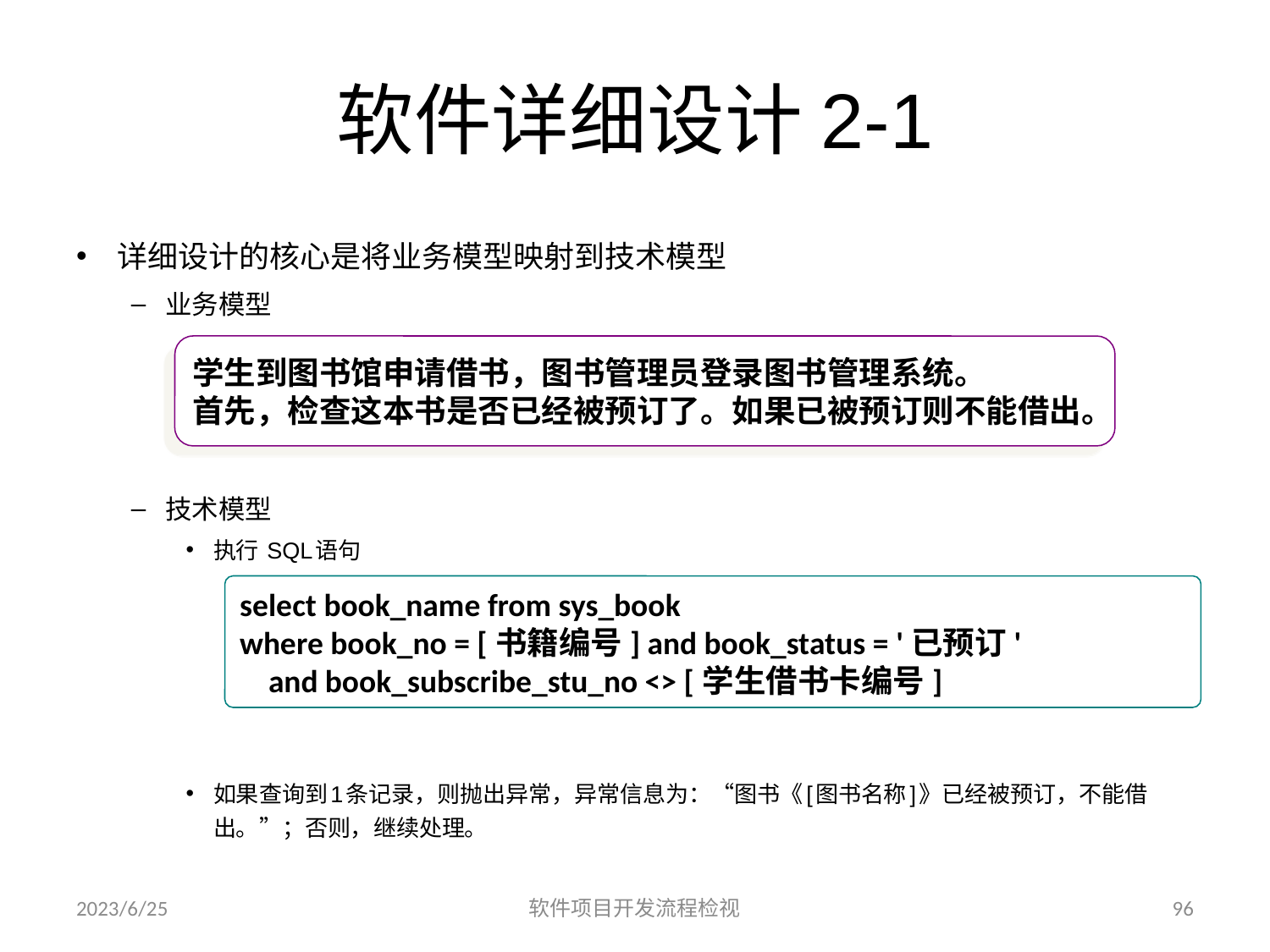

# 软件详细设计2-1
详细设计的核心是将业务模型映射到技术模型
业务模型

技术模型
执行 SQL语句

如果查询到1条记录，则抛出异常，异常信息为：“图书《[图书名称]》已经被预订，不能借出。”；否则，继续处理。
学生到图书馆申请借书，图书管理员登录图书管理系统。
首先，检查这本书是否已经被预订了。如果已被预订则不能借出。
select book_name from sys_book
where book_no = [书籍编号] and book_status = '已预订'
    and book_subscribe_stu_no <> [学生借书卡编号]
2023/6/25
软件项目开发流程检视
96